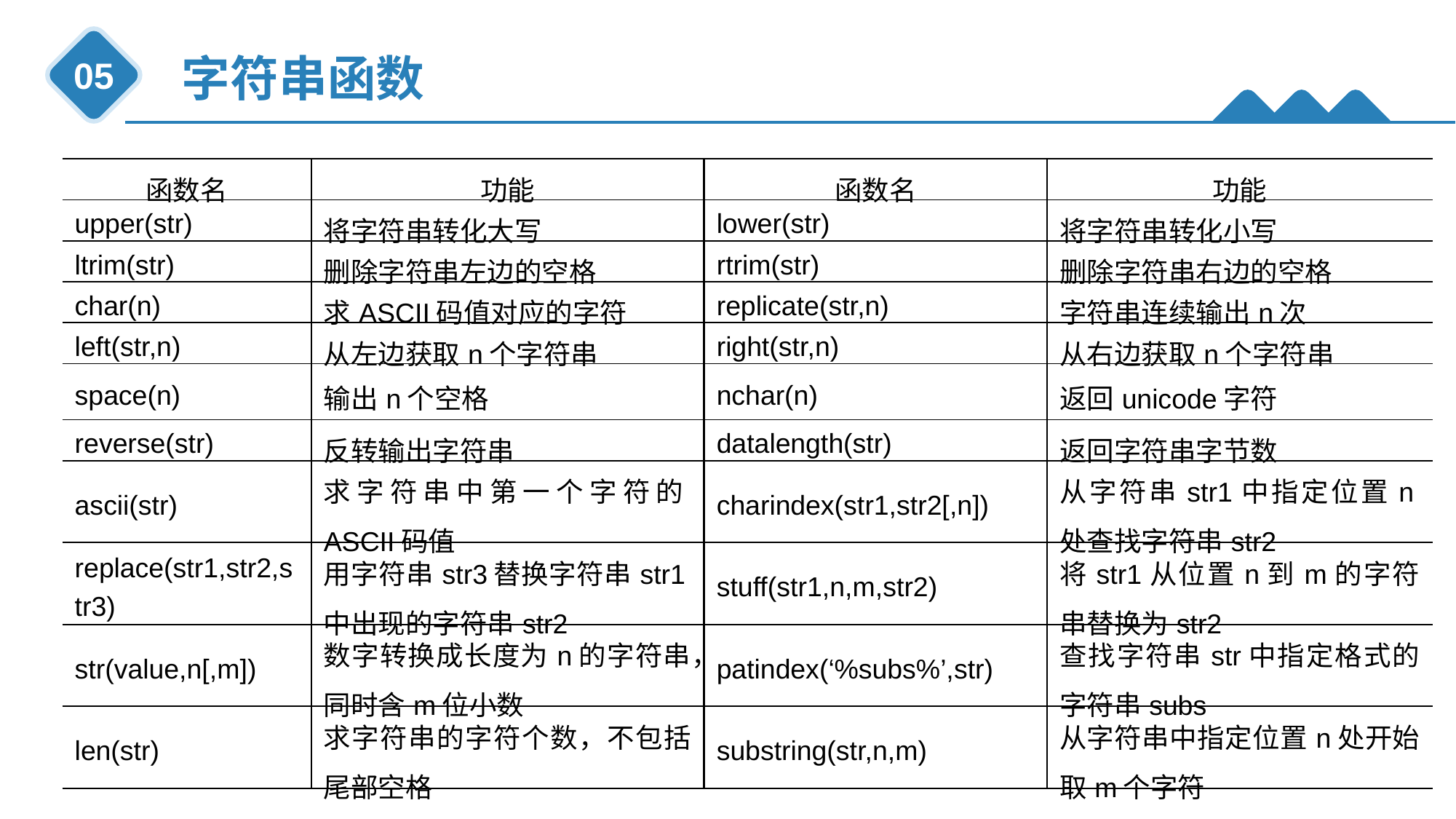

字符串函数
05

| 函数名 | 功能 | 函数名 | 功能 |
| --- | --- | --- | --- |
| upper(str) | 将字符串转化大写 | lower(str) | 将字符串转化小写 |
| ltrim(str) | 删除字符串左边的空格 | rtrim(str) | 删除字符串右边的空格 |
| char(n) | 求ASCII码值对应的字符 | replicate(str,n) | 字符串连续输出n次 |
| left(str,n) | 从左边获取n个字符串 | right(str,n) | 从右边获取n个字符串 |
| space(n) | 输出n个空格 | nchar(n) | 返回unicode字符 |
| reverse(str) | 反转输出字符串 | datalength(str) | 返回字符串字节数 |
| ascii(str) | 求字符串中第一个字符的ASCII码值 | charindex(str1,str2[,n]) | 从字符串str1中指定位置n处查找字符串str2 |
| replace(str1,str2,str3) | 用字符串str3替换字符串str1中出现的字符串str2 | stuff(str1,n,m,str2) | 将str1从位置n到m的字符串替换为str2 |
| str(value,n[,m]) | 数字转换成长度为n的字符串，同时含m位小数 | patindex(‘%subs%’,str) | 查找字符串str中指定格式的字符串subs |
| len(str) | 求字符串的字符个数，不包括尾部空格 | substring(str,n,m) | 从字符串中指定位置n处开始取m个字符 |